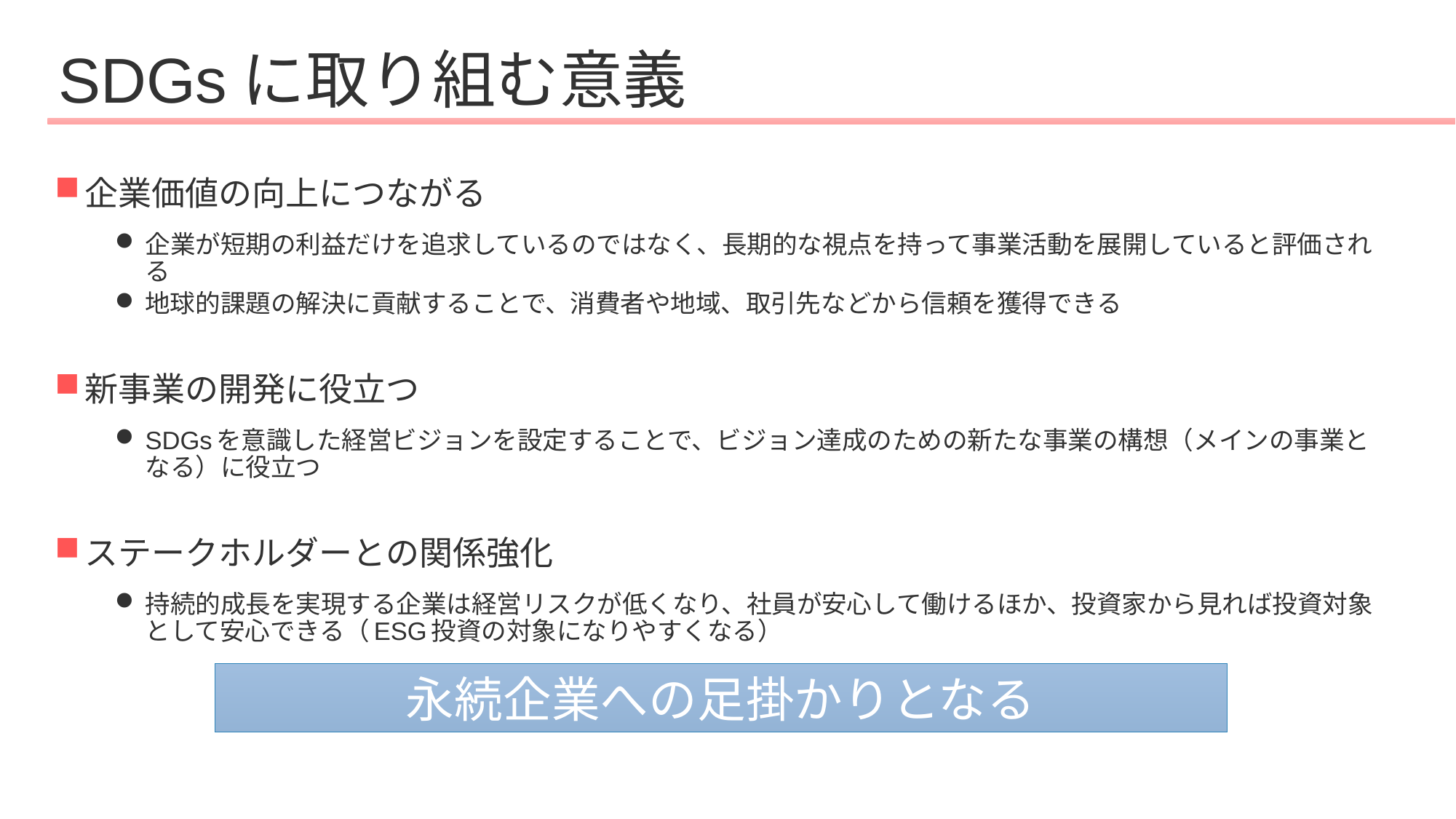

# SDGsに取り組む意義
企業価値の向上につながる
企業が短期の利益だけを追求しているのではなく、長期的な視点を持って事業活動を展開していると評価される
地球的課題の解決に貢献することで、消費者や地域、取引先などから信頼を獲得できる
新事業の開発に役立つ
SDGsを意識した経営ビジョンを設定することで、ビジョン達成のための新たな事業の構想（メインの事業となる）に役立つ
ステークホルダーとの関係強化
持続的成長を実現する企業は経営リスクが低くなり、社員が安心して働けるほか、投資家から見れば投資対象として安心できる（ESG投資の対象になりやすくなる）
永続企業への足掛かりとなる
116